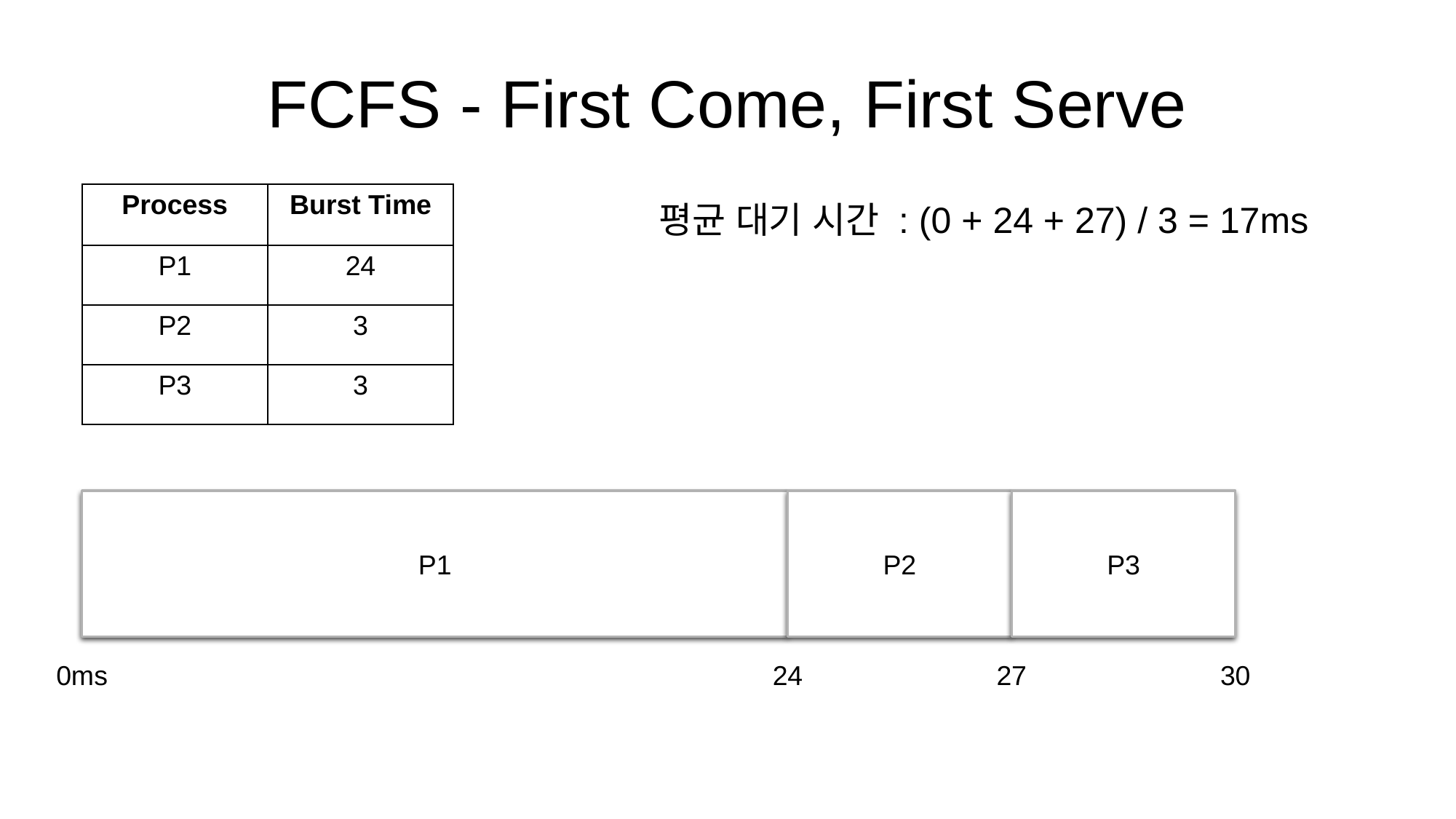

# FCFS - First Come, First Serve
평균 대기 시간 : (0 + 24 + 27) / 3 = 17ms

| Process | Burst Time |
| --- | --- |
| P1 | 24 |
| P2 | 3 |
| P3 | 3 |
P1
P2
P3
0ms
24
27
30